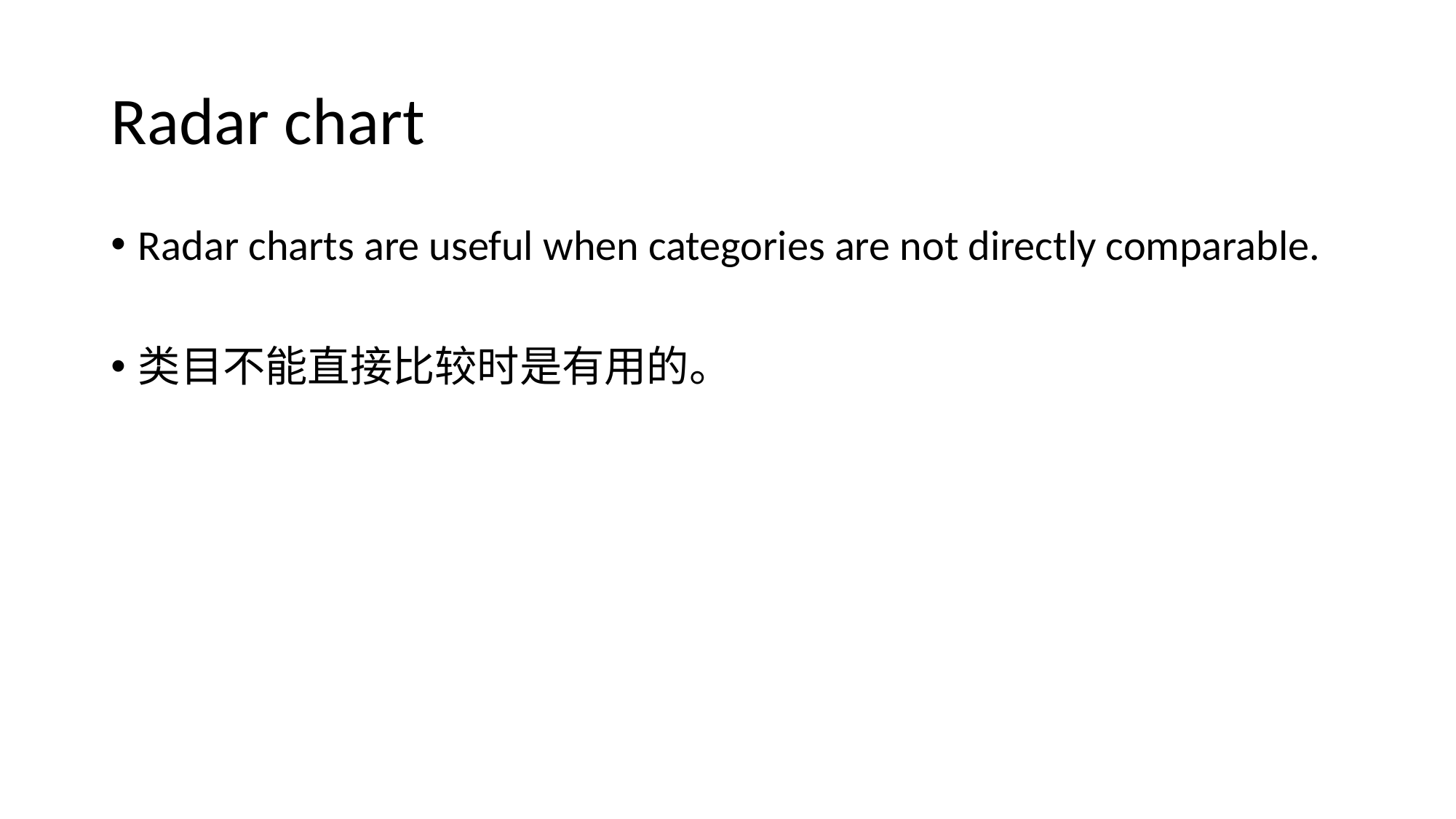

# Radar chart
Radar charts are useful when categories are not directly comparable.

类目不能直接比较时是有用的。